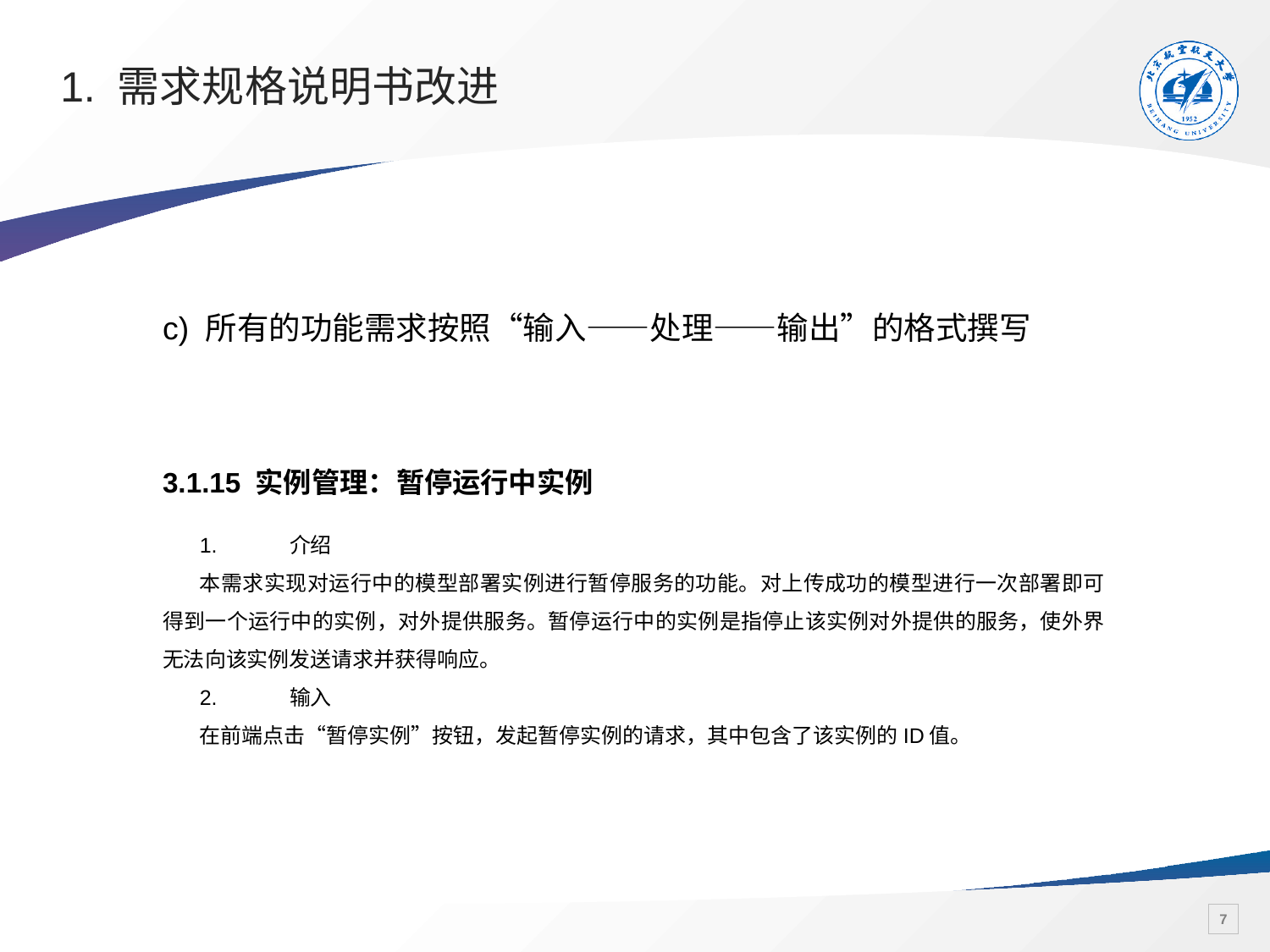

# 1. 需求规格说明书改进
c) 所有的功能需求按照“输入——处理——输出”的格式撰写
3.1.15 实例管理：暂停运行中实例
1.	介绍
本需求实现对运行中的模型部署实例进行暂停服务的功能。对上传成功的模型进行一次部署即可得到一个运行中的实例，对外提供服务。暂停运行中的实例是指停止该实例对外提供的服务，使外界无法向该实例发送请求并获得响应。
2.	输入
在前端点击“暂停实例”按钮，发起暂停实例的请求，其中包含了该实例的ID值。